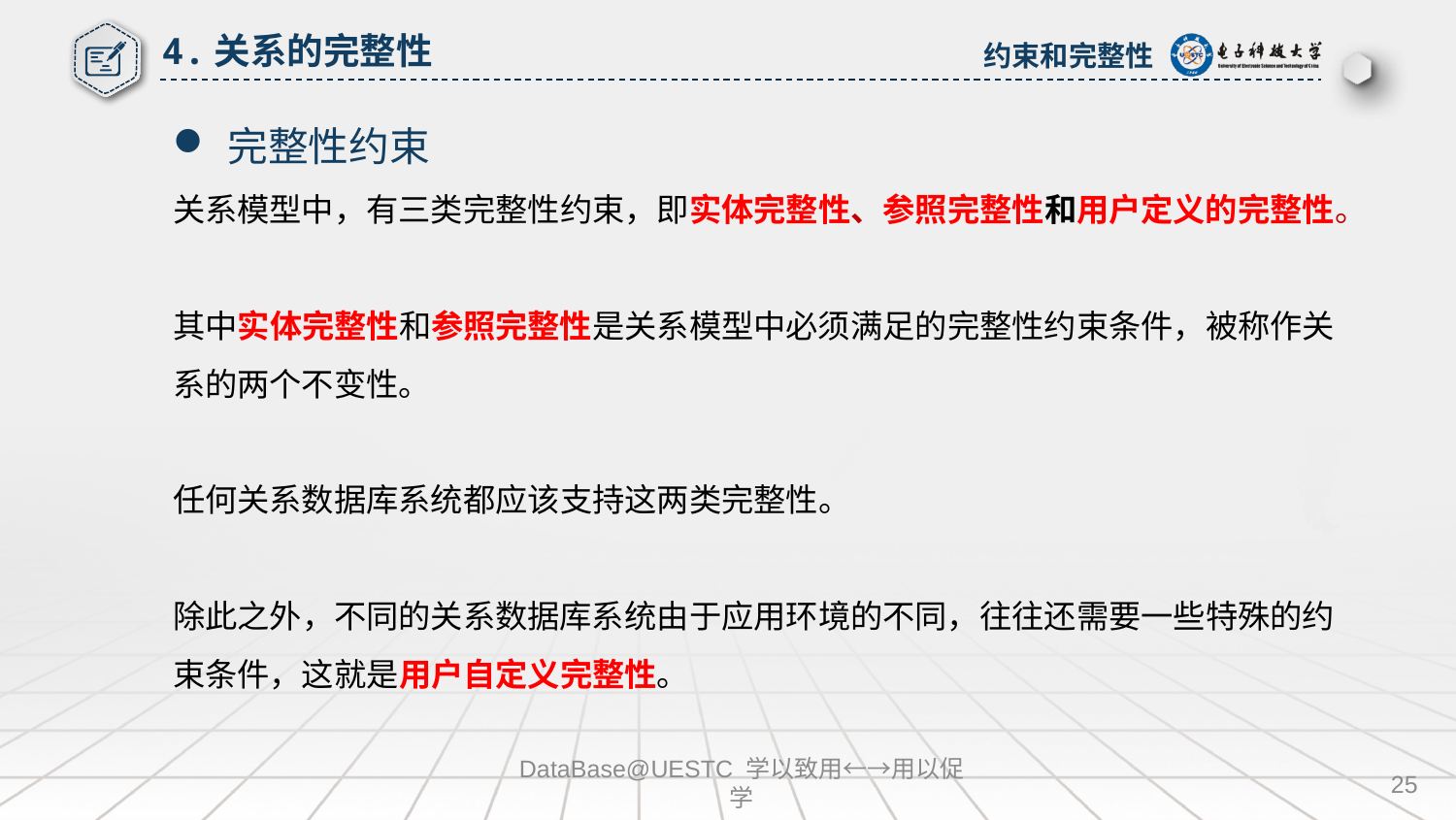

4.关系的完整性
约束和完整性
完整性约束
关系模型中，有三类完整性约束，即实体完整性、参照完整性和用户定义的完整性。

其中实体完整性和参照完整性是关系模型中必须满足的完整性约束条件，被称作关系的两个不变性。

任何关系数据库系统都应该支持这两类完整性。

除此之外，不同的关系数据库系统由于应用环境的不同，往往还需要一些特殊的约束条件，这就是用户自定义完整性。
DataBase@UESTC 学以致用←→用以促学
25